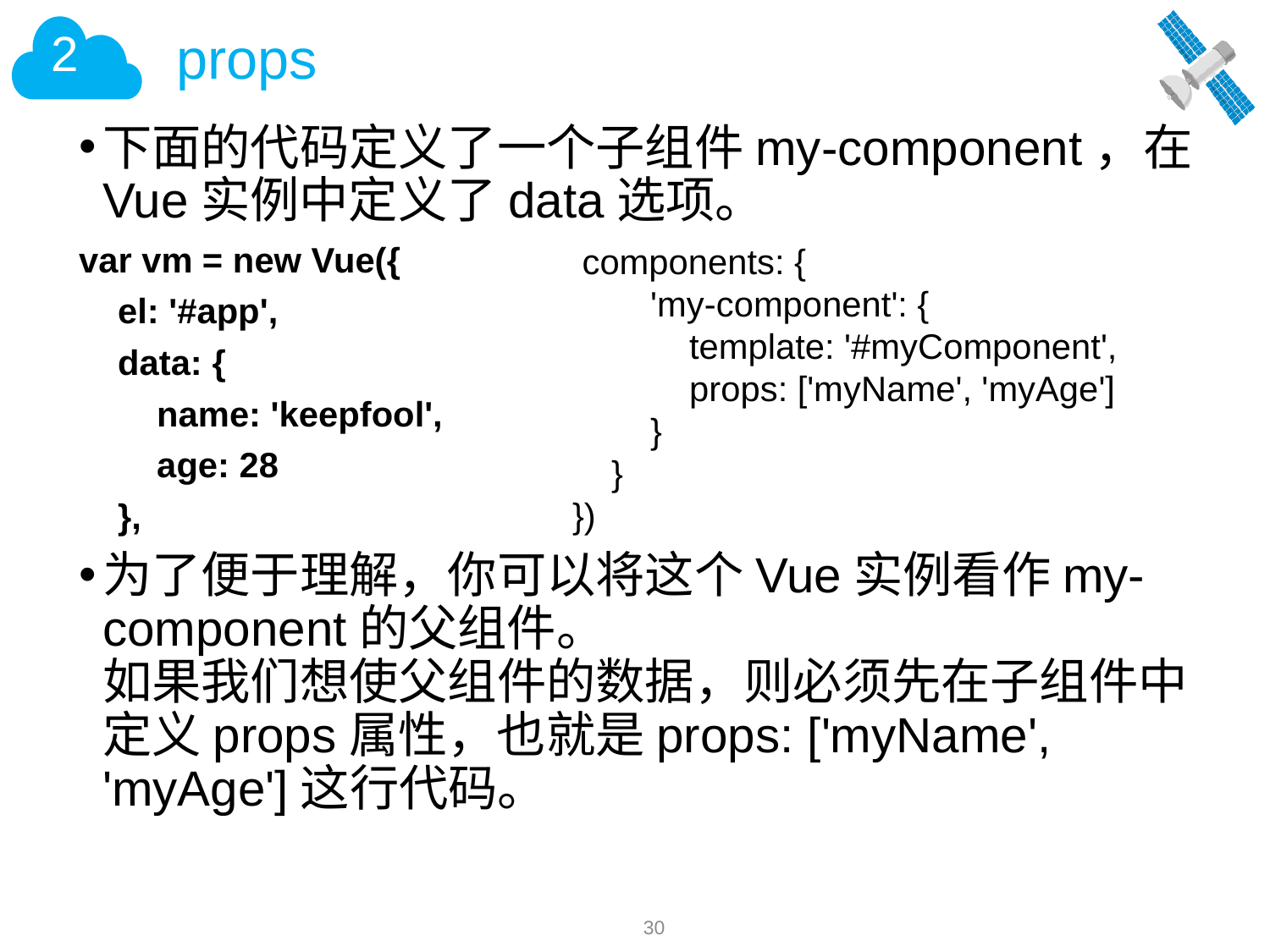

# props
下面的代码定义了一个子组件my-component，在Vue实例中定义了data选项。
var vm = new Vue({
    el: '#app',
    data: {
        name: 'keepfool',
        age: 28
    },
为了便于理解，你可以将这个Vue实例看作my-component的父组件。
如果我们想使父组件的数据，则必须先在子组件中定义props属性，也就是props: ['myName', 'myAge']这行代码。
 components: {
        'my-component': {
            template: '#myComponent',
            props: ['myName', 'myAge']
        }
    }
})
30